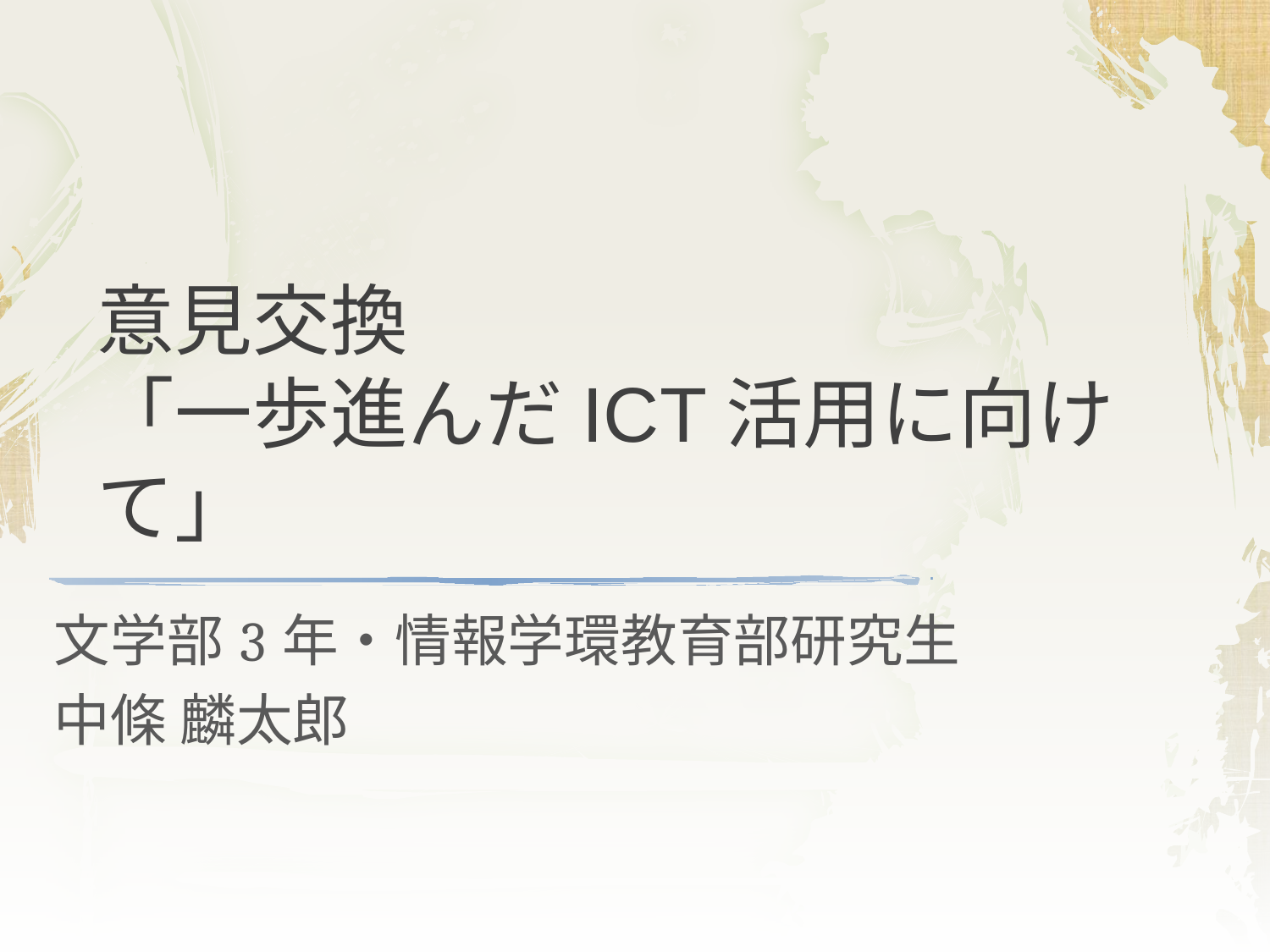

# 意見交換 「一歩進んだICT活用に向けて」
文学部3年・情報学環教育部研究生
中條 麟太郎